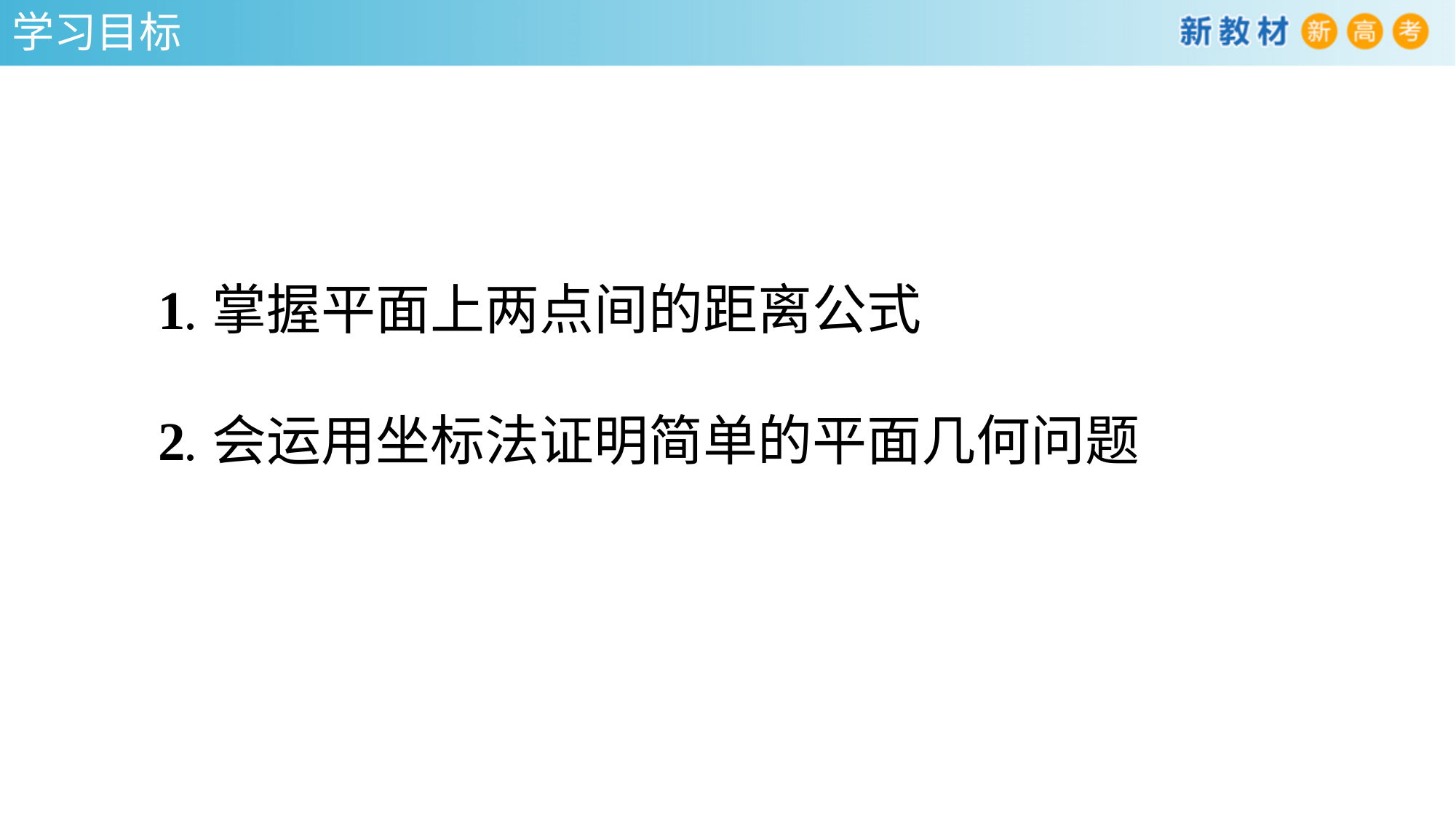

学习目标
1.掌握平面上两点间的距离公式
2.会运用坐标法证明简单的平面几何问题